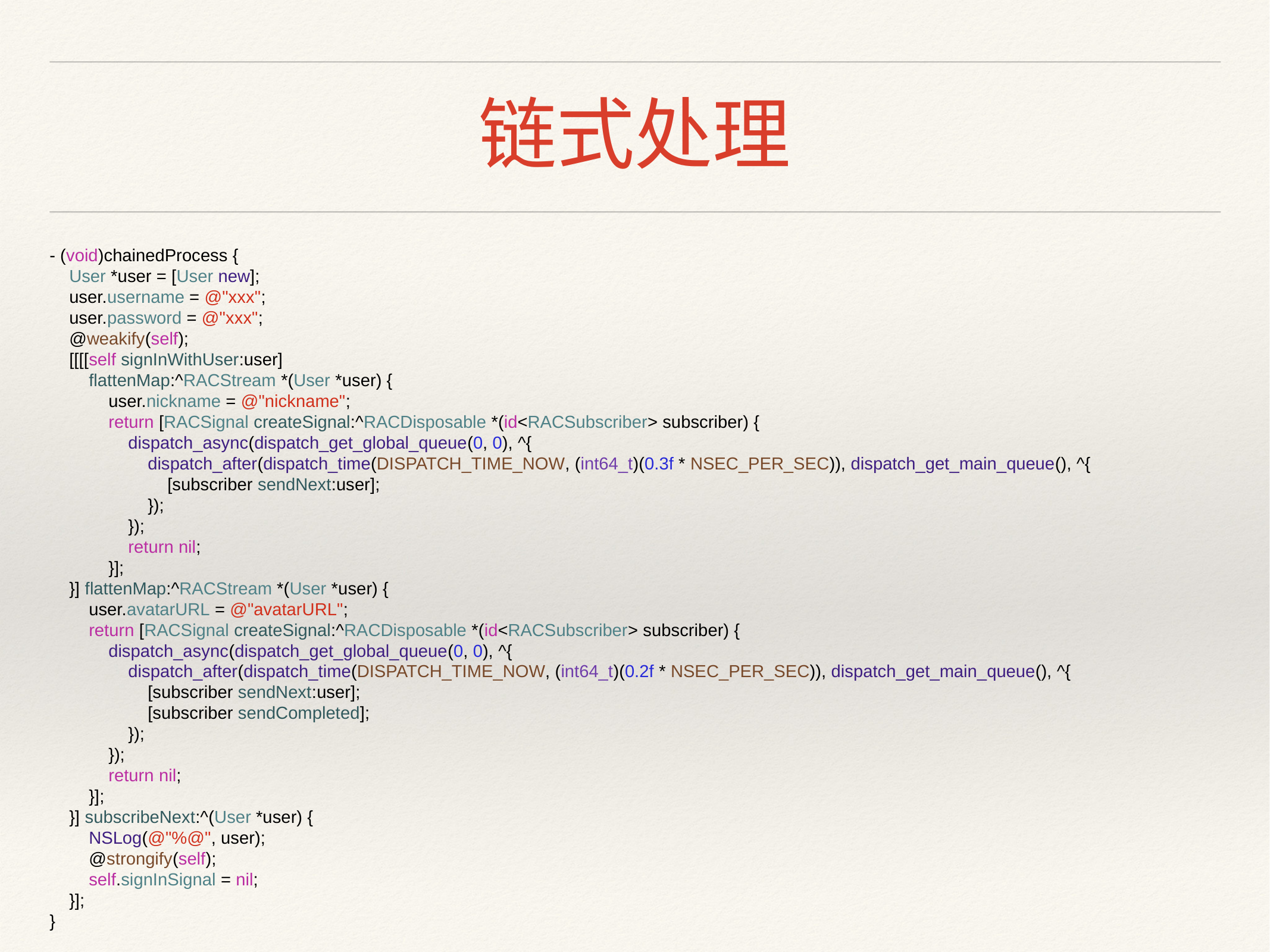

# 链式处理
- (void)chainedProcess {
    User *user = [User new];
    user.username = @"xxx";
    user.password = @"xxx";
    @weakify(self);
    [[[[self signInWithUser:user]
        flattenMap:^RACStream *(User *user) {
            user.nickname = @"nickname";
            return [RACSignal createSignal:^RACDisposable *(id<RACSubscriber> subscriber) {
                dispatch_async(dispatch_get_global_queue(0, 0), ^{
                    dispatch_after(dispatch_time(DISPATCH_TIME_NOW, (int64_t)(0.3f * NSEC_PER_SEC)), dispatch_get_main_queue(), ^{
                        [subscriber sendNext:user];
                    });
                });
                return nil;
            }];
    }] flattenMap:^RACStream *(User *user) {
        user.avatarURL = @"avatarURL";
        return [RACSignal createSignal:^RACDisposable *(id<RACSubscriber> subscriber) {
            dispatch_async(dispatch_get_global_queue(0, 0), ^{
                dispatch_after(dispatch_time(DISPATCH_TIME_NOW, (int64_t)(0.2f * NSEC_PER_SEC)), dispatch_get_main_queue(), ^{
                    [subscriber sendNext:user];
                    [subscriber sendCompleted];
                });
            });
            return nil;
        }];
    }] subscribeNext:^(User *user) {
        NSLog(@"%@", user);
        @strongify(self);
        self.signInSignal = nil;
    }];
}